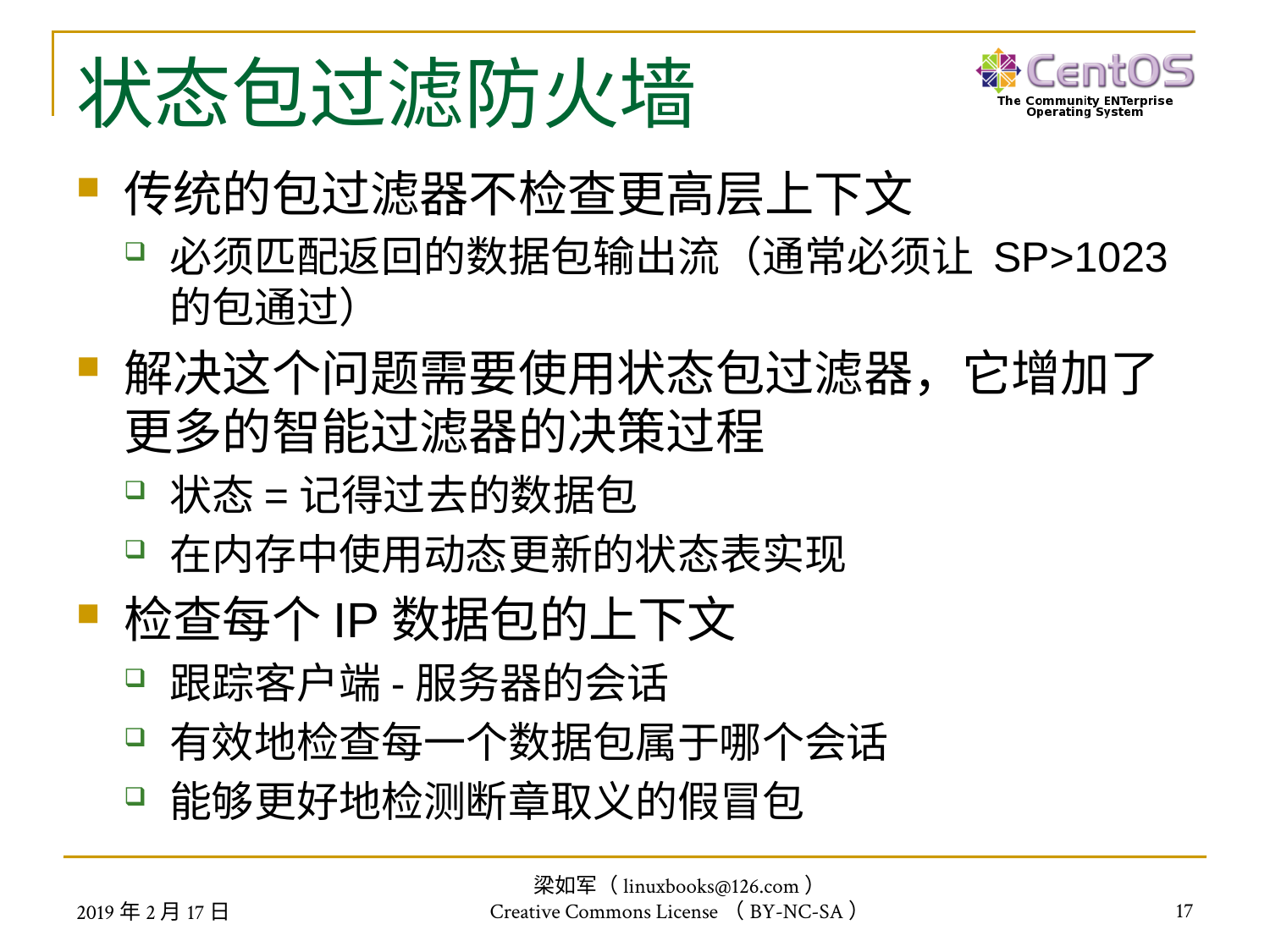

# 状态包过滤防火墙
传统的包过滤器不检查更高层上下文
必须匹配返回的数据包输出流（通常必须让 SP>1023 的包通过）
解决这个问题需要使用状态包过滤器，它增加了更多的智能过滤器的决策过程
状态=记得过去的数据包
在内存中使用动态更新的状态表实现
检查每个IP数据包的上下文
跟踪客户端-服务器的会话
有效地检查每一个数据包属于哪个会话
能够更好地检测断章取义的假冒包
梁如军（linuxbooks@126.com）
Creative Commons License（BY-NC-SA）
2019年2月17日
17